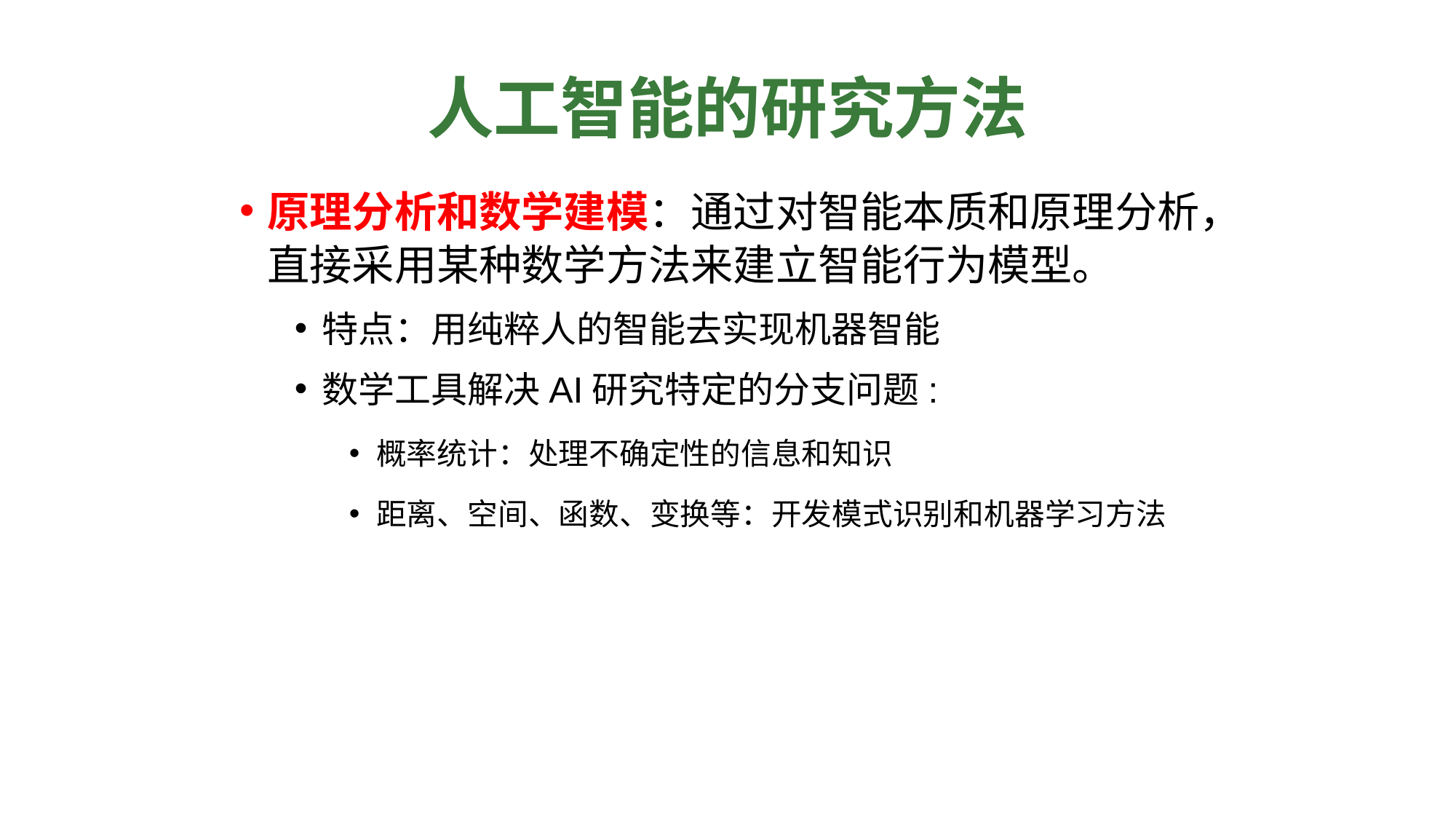

# 人工智能的研究方法
原理分析和数学建模：通过对智能本质和原理分析，直接采用某种数学方法来建立智能行为模型。
特点：用纯粹人的智能去实现机器智能
数学工具解决AI研究特定的分支问题:
概率统计：处理不确定性的信息和知识
距离、空间、函数、变换等：开发模式识别和机器学习方法